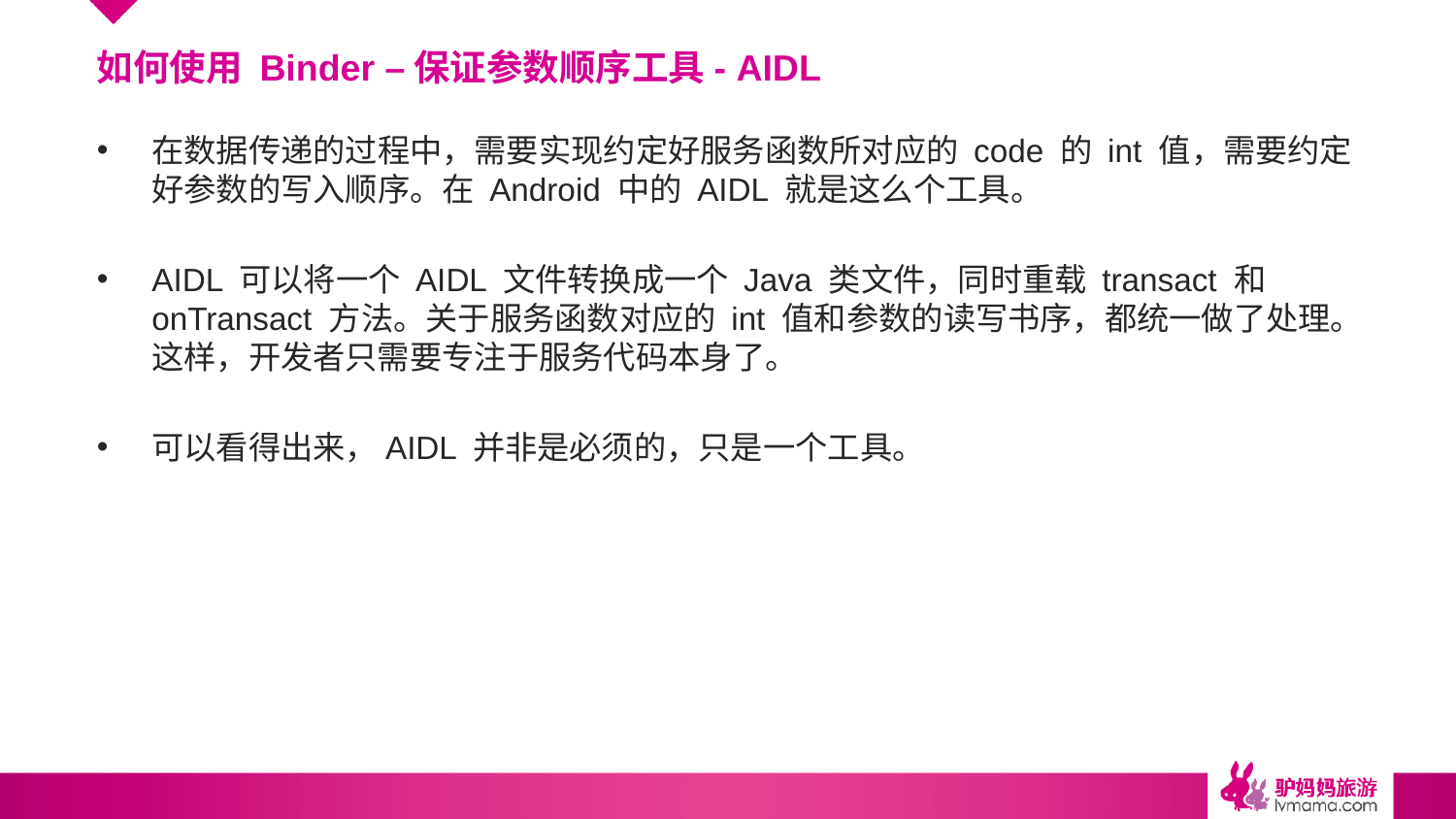

# 如何使用 Binder –保证参数顺序工具- AIDL
在数据传递的过程中，需要实现约定好服务函数所对应的 code 的 int 值，需要约定好参数的写入顺序。在 Android 中的 AIDL 就是这么个工具。

AIDL 可以将一个 AIDL 文件转换成一个 Java 类文件，同时重载 transact 和 onTransact 方法。关于服务函数对应的 int 值和参数的读写书序，都统一做了处理。这样，开发者只需要专注于服务代码本身了。

可以看得出来，AIDL 并非是必须的，只是一个工具。